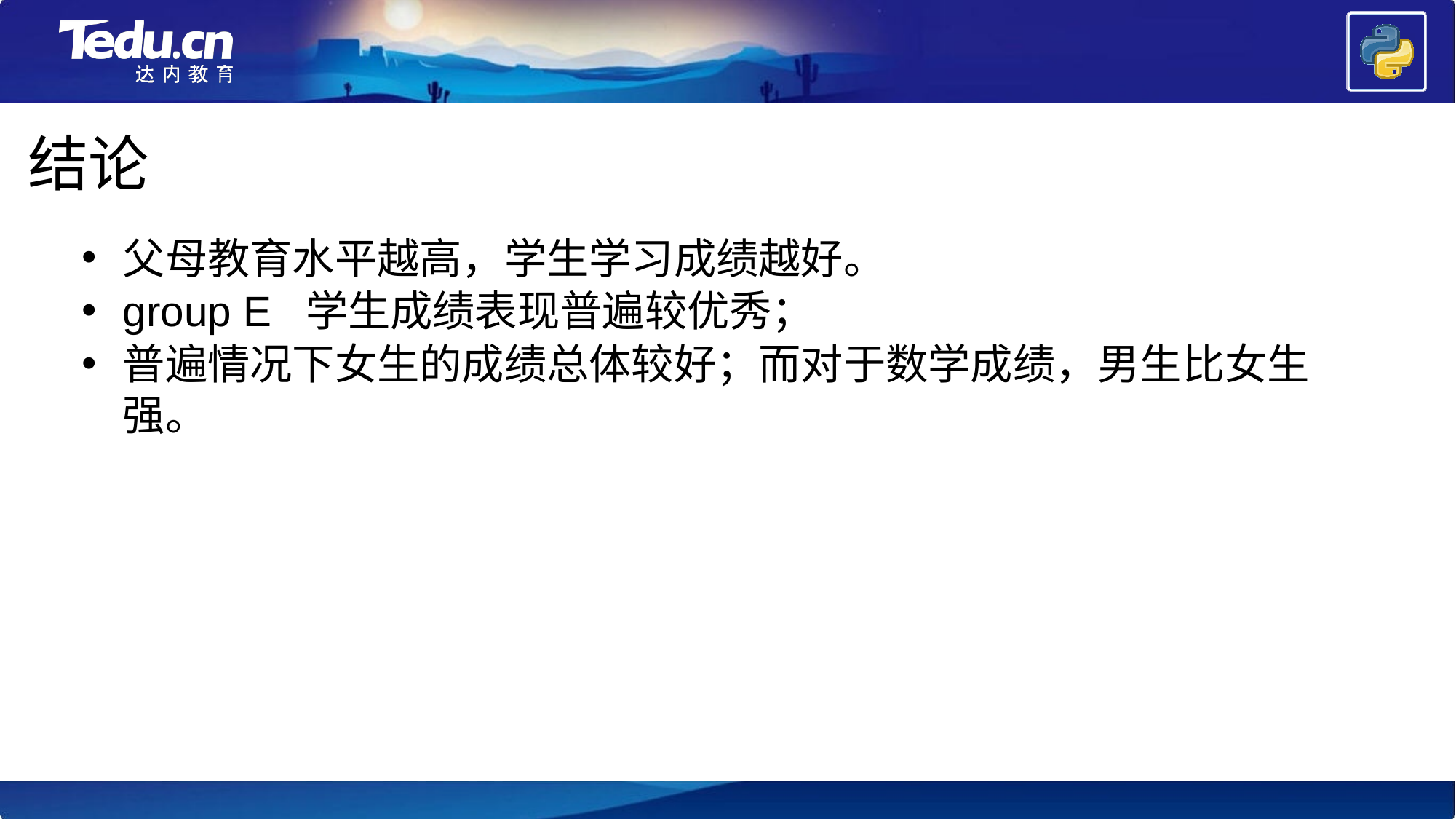

# 结论
父母教育水平越高，学生学习成绩越好。
group E  学生成绩表现普遍较优秀；
普遍情况下女生的成绩总体较好；而对于数学成绩，男生比女生强。